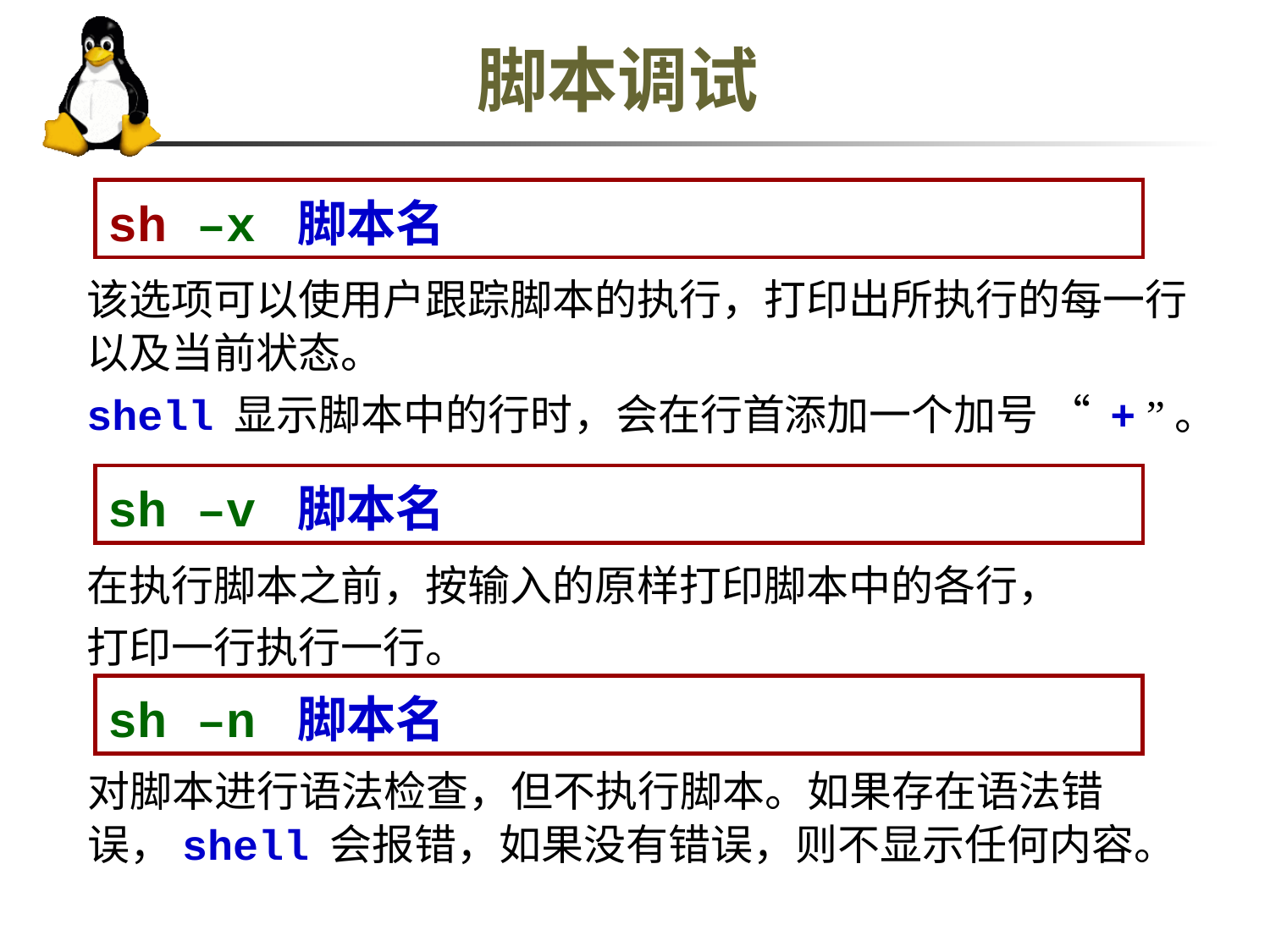

# 脚本调试
sh –x 脚本名
该选项可以使用户跟踪脚本的执行，打印出所执行的每一行以及当前状态。
shell 显示脚本中的行时，会在行首添加一个加号 “ + ”。
sh –v 脚本名
在执行脚本之前，按输入的原样打印脚本中的各行，
打印一行执行一行。
sh –n 脚本名
对脚本进行语法检查，但不执行脚本。如果存在语法错误，shell 会报错，如果没有错误，则不显示任何内容。